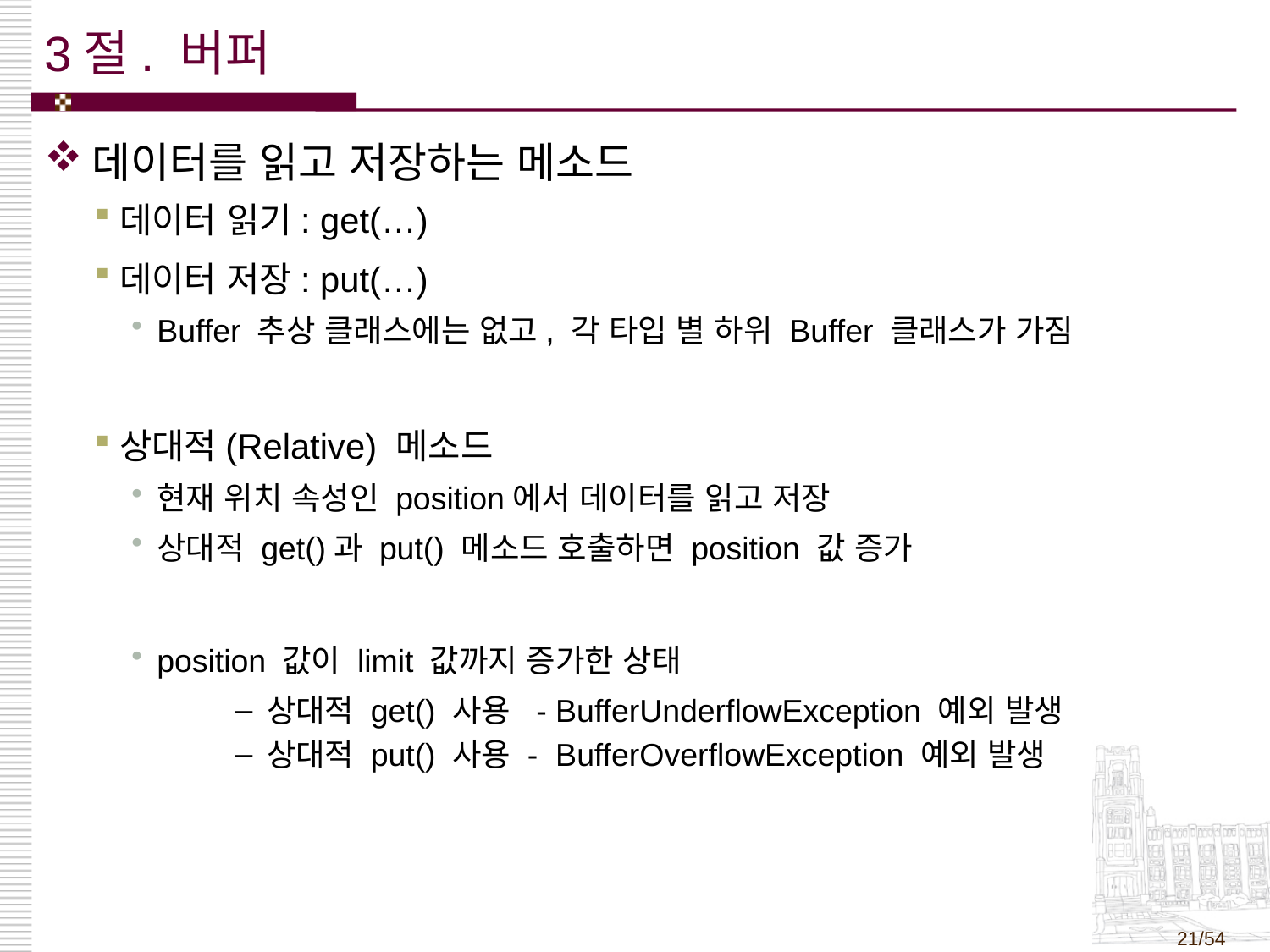

# 3절. 버퍼
데이터를 읽고 저장하는 메소드
데이터 읽기: get(…)
데이터 저장: put(…)
Buffer 추상 클래스에는 없고, 각 타입 별 하위 Buffer 클래스가 가짐

상대적(Relative) 메소드
현재 위치 속성인 position에서 데이터를 읽고 저장
상대적 get()과 put() 메소드 호출하면 position 값 증가

position 값이 limit 값까지 증가한 상태
상대적 get() 사용  - BufferUnderflowException 예외 발생
상대적 put() 사용 -  BufferOverflowException 예외 발생